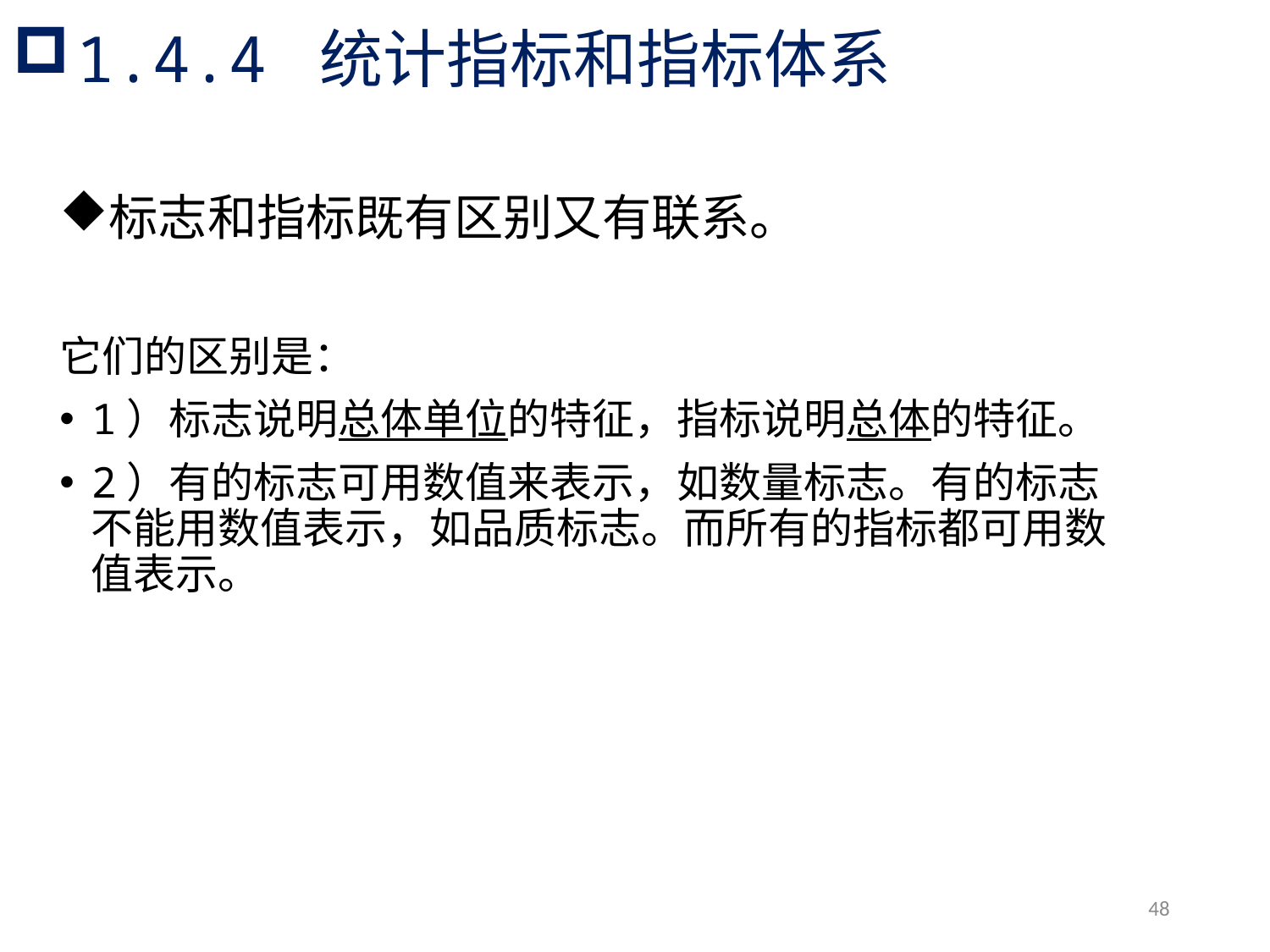

# 1.4.4 统计指标和指标体系
标志和指标既有区别又有联系。

它们的区别是：
1）标志说明总体单位的特征，指标说明总体的特征。
2）有的标志可用数值来表示，如数量标志。有的标志不能用数值表示，如品质标志。而所有的指标都可用数值表示。
48